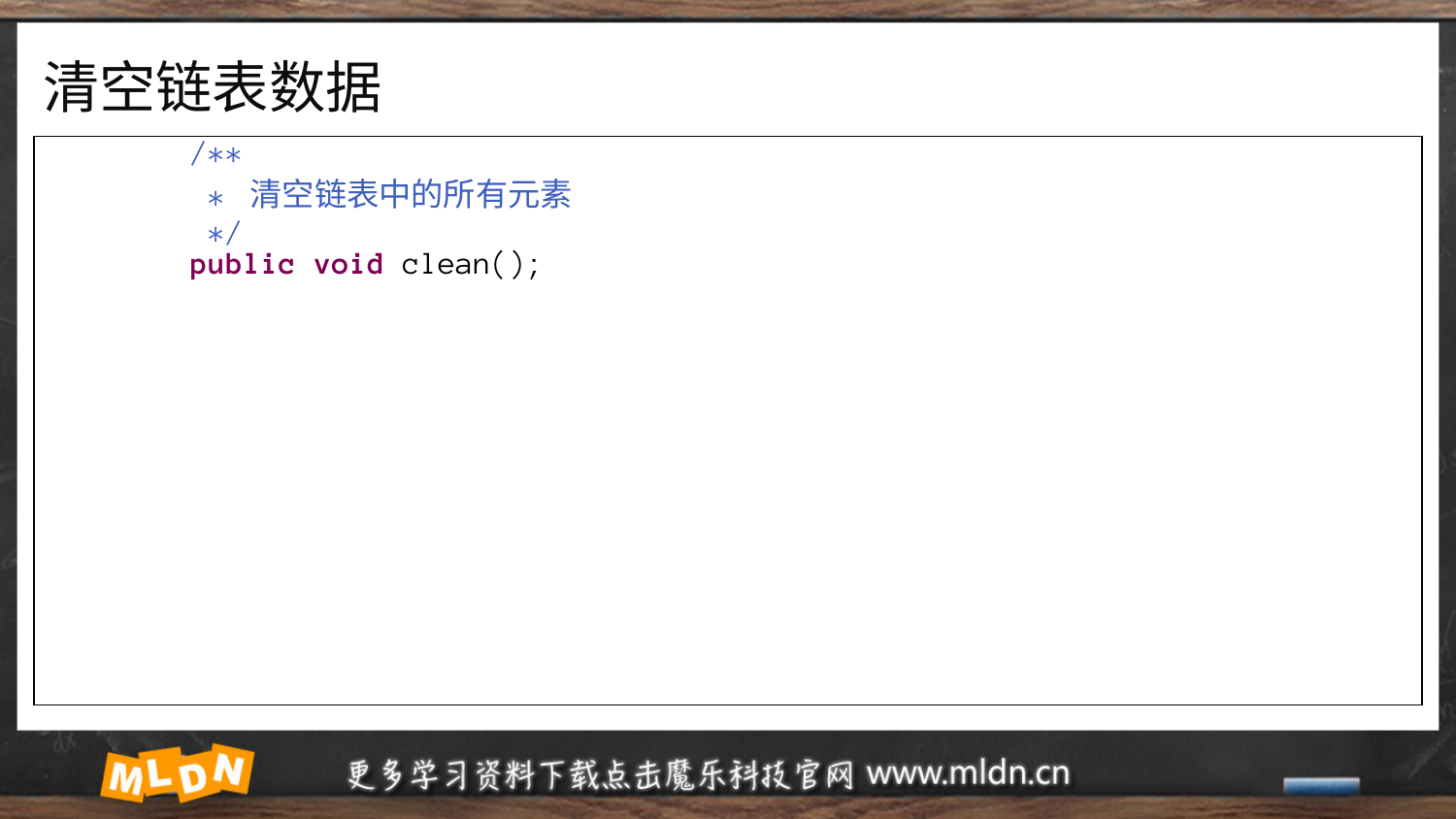

# 清空链表数据
| /\*\* \* 清空链表中的所有元素 \*/ public void clean(); |
| --- |